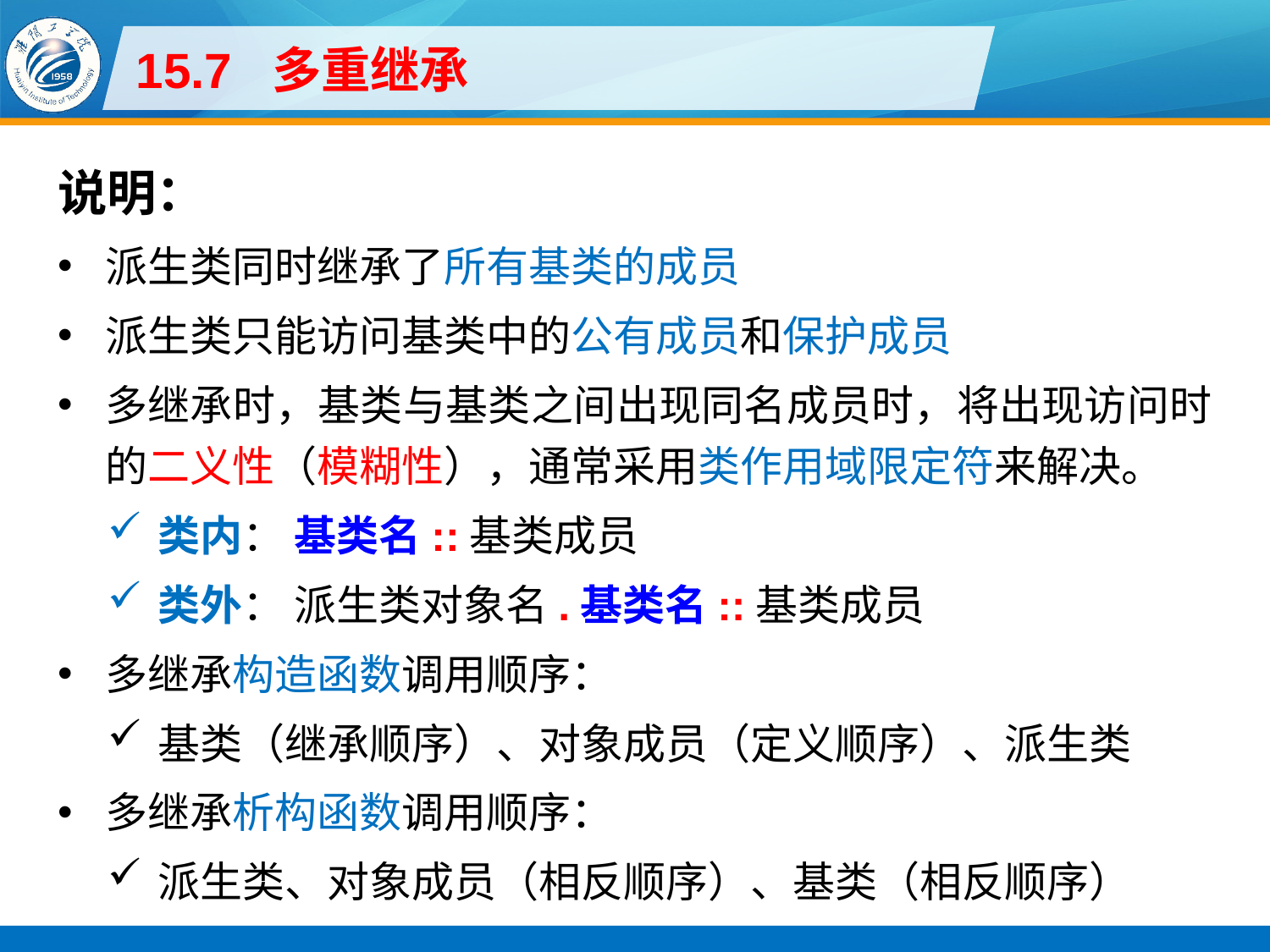

# 15.7  多重继承
说明：
派生类同时继承了所有基类的成员
派生类只能访问基类中的公有成员和保护成员
多继承时，基类与基类之间出现同名成员时，将出现访问时的二义性（模糊性），通常采用类作用域限定符来解决。
类内： 基类名::基类成员
类外： 派生类对象名.基类名::基类成员
多继承构造函数调用顺序：
基类（继承顺序）、对象成员（定义顺序）、派生类
多继承析构函数调用顺序：
派生类、对象成员（相反顺序）、基类（相反顺序）